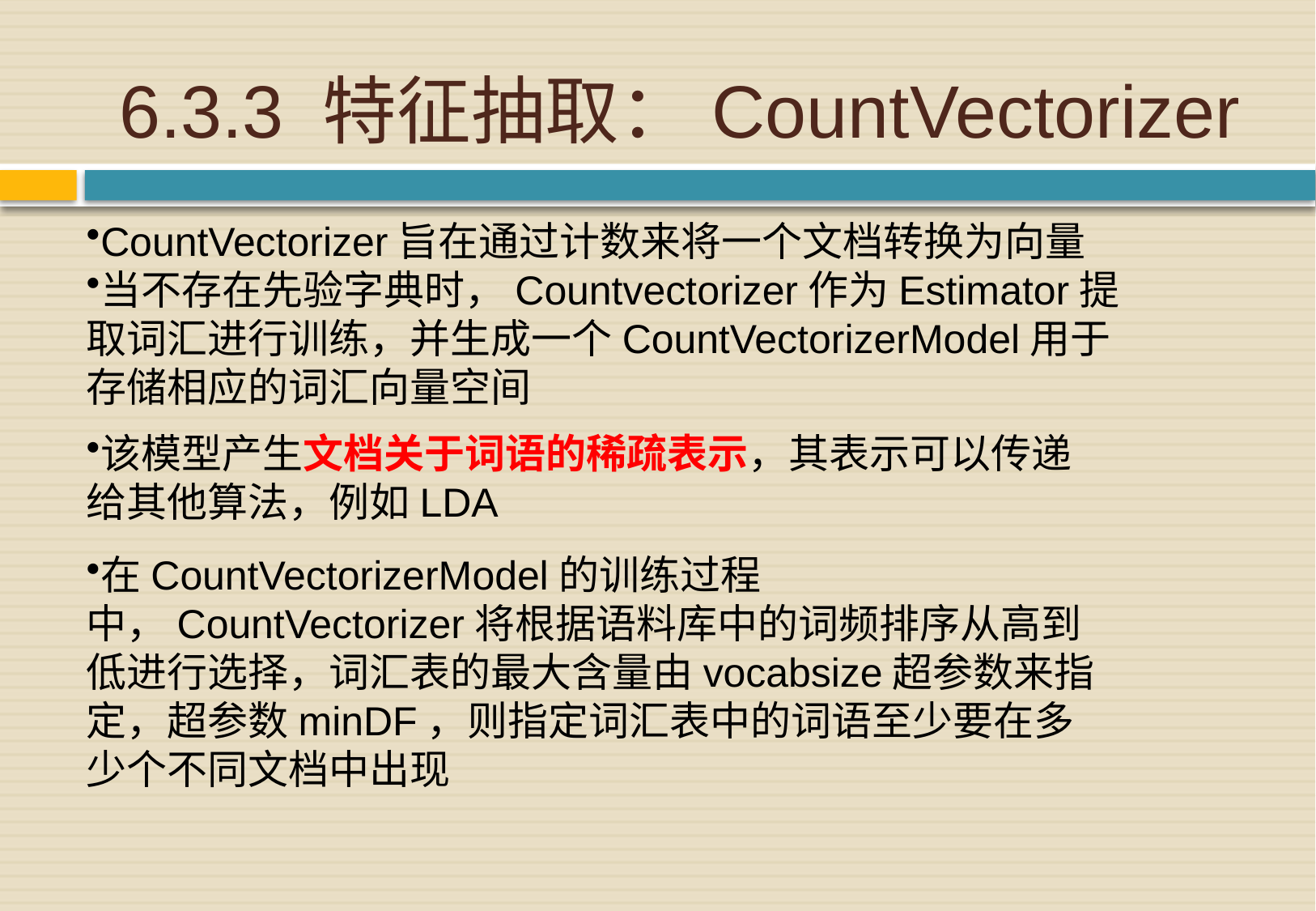

# 6.3.3 特征抽取：CountVectorizer
CountVectorizer旨在通过计数来将一个文档转换为向量
当不存在先验字典时，Countvectorizer作为Estimator提取词汇进行训练，并生成一个CountVectorizerModel用于存储相应的词汇向量空间
该模型产生文档关于词语的稀疏表示，其表示可以传递给其他算法，例如LDA
在CountVectorizerModel的训练过程中，CountVectorizer将根据语料库中的词频排序从高到低进行选择，词汇表的最大含量由vocabsize超参数来指定，超参数minDF，则指定词汇表中的词语至少要在多少个不同文档中出现